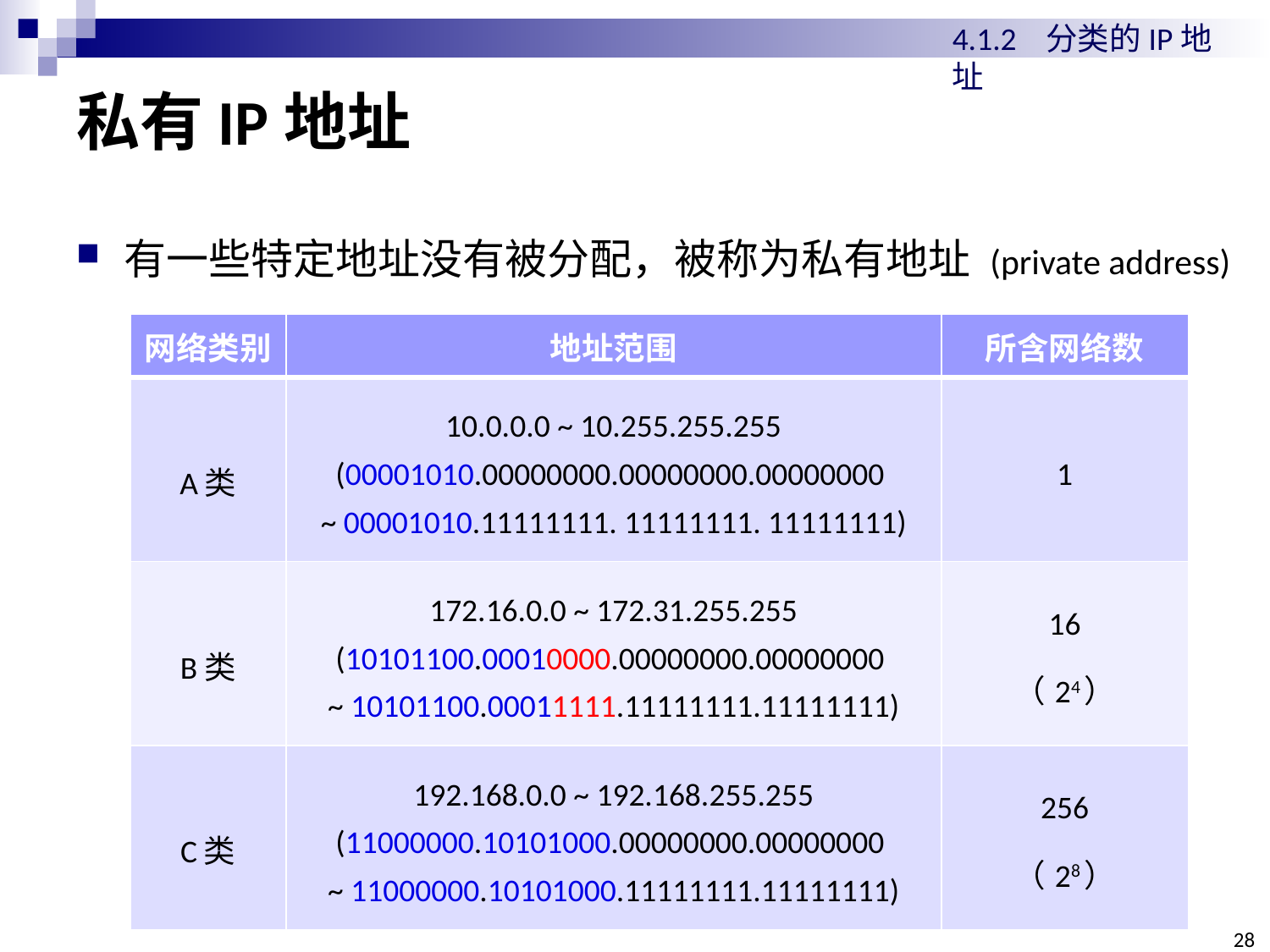

4.1.2   分类的IP地址
# 私有IP地址
有一些特定地址没有被分配，被称为私有地址 (private address)
| 网络类别 | 地址范围 | 所含网络数 |
| --- | --- | --- |
| A类 | 10.0.0.0 ~ 10.255.255.255 (00001010.00000000.00000000.00000000 ~ 00001010.11111111. 11111111. 11111111) | 1 |
| B类 | 172.16.0.0 ~ 172.31.255.255 (10101100.00010000.00000000.00000000 ~ 10101100.00011111.11111111.11111111) | 16 （24） |
| C类 | 192.168.0.0 ~ 192.168.255.255 (11000000.10101000.00000000.00000000 ~ 11000000.10101000.11111111.11111111) | 256 （28） |
28